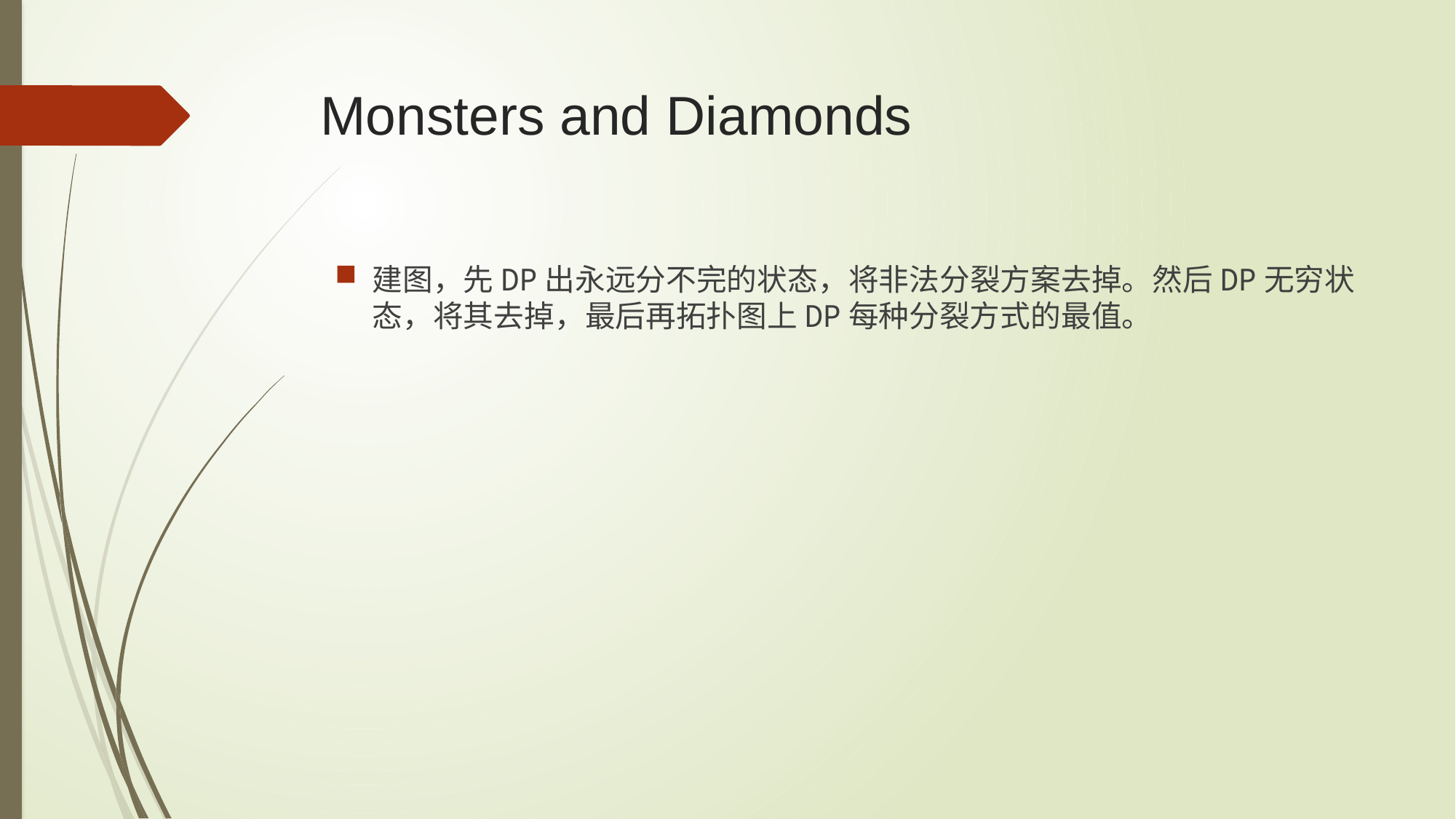

# Monsters and Diamonds
建图，先DP出永远分不完的状态，将非法分裂方案去掉。然后DP无穷状态，将其去掉，最后再拓扑图上DP每种分裂方式的最值。